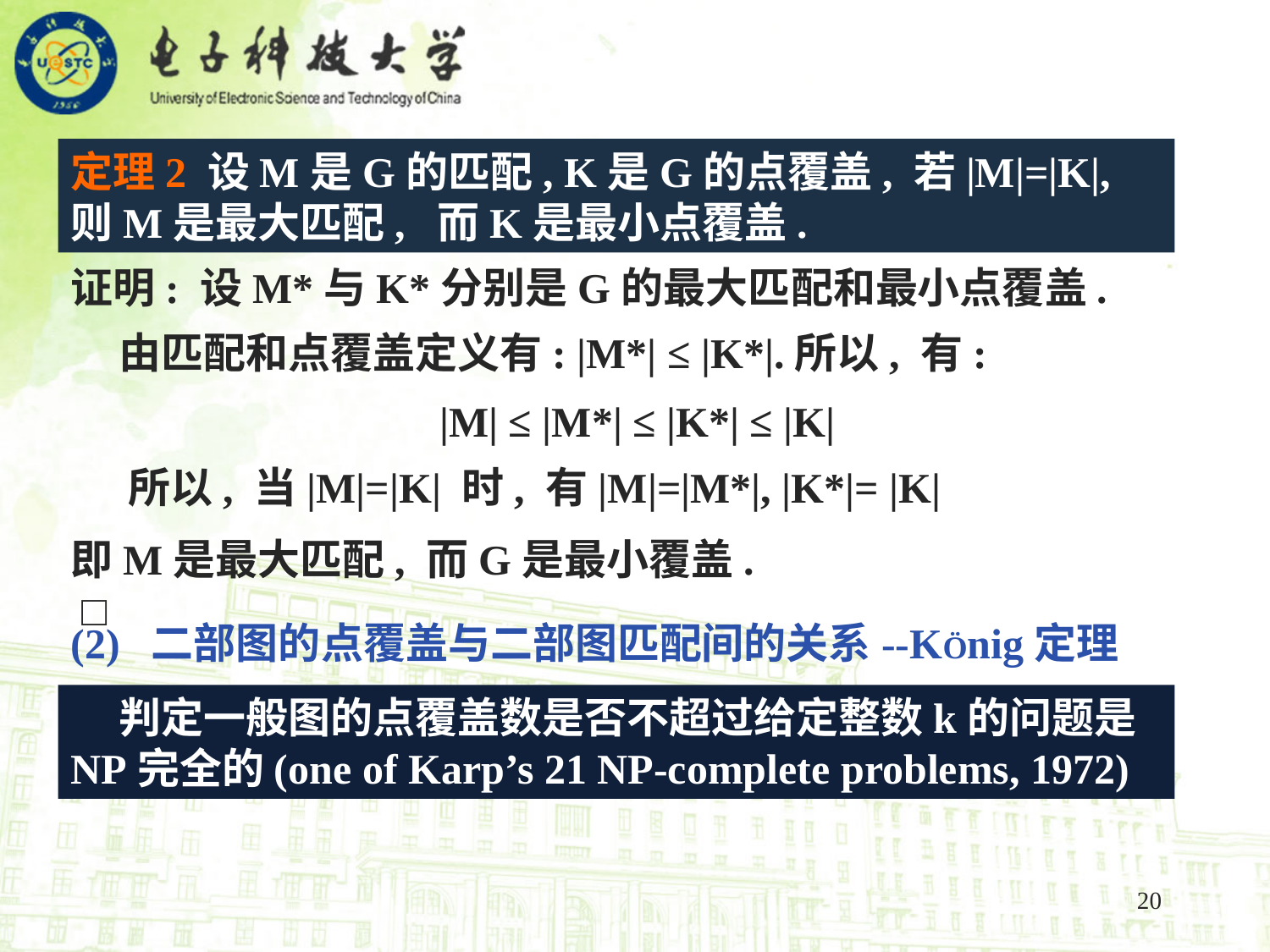

定理2 设M是G的匹配, K是G的点覆盖, 若|M|=|K|, 则M是最大匹配,  而K是最小点覆盖.
证明: 设M*与K*分别是G的最大匹配和最小点覆盖.
    由匹配和点覆盖定义有: |M*| ≤ |K*|.所以, 有:
    |M| ≤ |M*| ≤ |K*| ≤ |K|
     所以, 当|M|=|K| 时, 有|M|=|M*|, |K*|= |K|
即M是最大匹配, 而G是最小覆盖.                                        □
(2)  二部图的点覆盖与二部图匹配间的关系--KÖnig定理
    判定一般图的点覆盖数是否不超过给定整数k的问题是NP完全的(one of Karp’s 21 NP-complete problems, 1972)
20